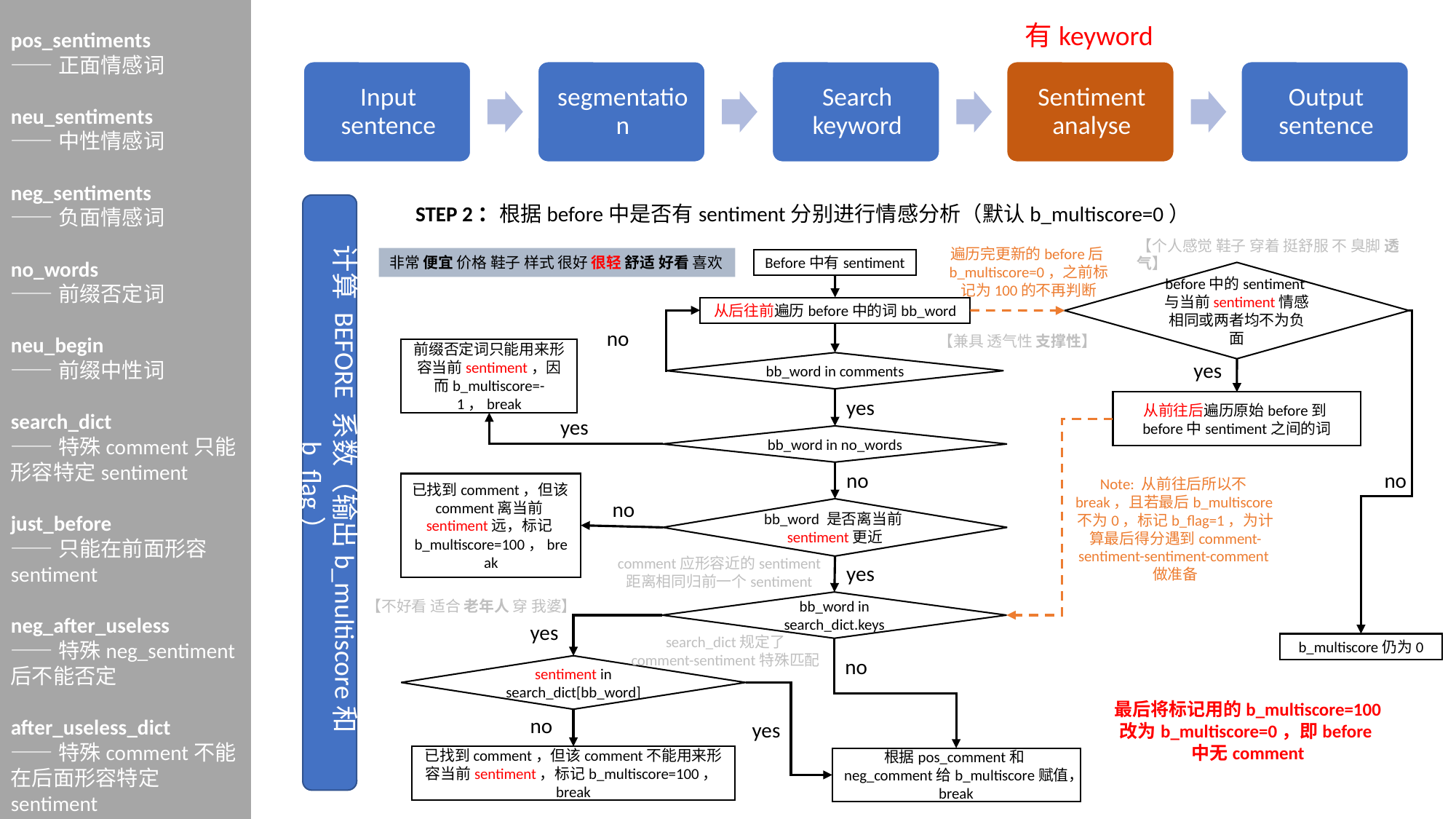

pos_sentiments
——正面情感词

neu_sentiments
——中性情感词

neg_sentiments
——负面情感词

no_words
——前缀否定词

neu_begin
——前缀中性词

search_dict
——特殊comment只能形容特定sentiment

just_before
——只能在前面形容sentiment

neg_after_useless
——特殊neg_sentiment后不能否定

after_useless_dict
——特殊comment不能在后面形容特定sentiment

有keyword
Input sentence

segmentation

Search keyword

Sentiment analyse

Output sentence
计算 BEFORE 系数（输出b_multiscore和b_flag）
STEP 2：根据before中是否有sentiment分别进行情感分析（默认b_multiscore=0）
【个人感觉 鞋子 穿着 挺舒服 不 臭脚 透气】
遍历完更新的before后b_multiscore=0，之前标记为100的不再判断
非常 便宜 价格 鞋子 样式 很好 很轻 舒适 好看 喜欢
Before中有sentiment
before中的sentiment与当前sentiment情感相同或两者均不为负面
从后往前遍历before中的词bb_word
no
【兼具 透气性 支撑性】
前缀否定词只能用来形容当前sentiment，因而b_multiscore=-1，break
yes
bb_word in comments
yes
从前往后遍历原始before到before中sentiment之间的词
yes
bb_word in no_words
no
no
已找到comment，但该comment离当前sentiment远，标记b_multiscore=100，break
Note: 从前往后所以不break，且若最后b_multiscore不为0，标记b_flag=1，为计算最后得分遇到comment-sentiment-sentiment-comment做准备
no
bb_word 是否离当前sentiment更近
yes
comment应形容近的sentiment
距离相同归前一个sentiment
【不好看 适合 老年人 穿 我婆】
bb_word in search_dict.keys
yes
b_multiscore仍为0
search_dict规定了
comment-sentiment特殊匹配
no
sentiment in search_dict[bb_word]
最后将标记用的b_multiscore=100改为b_multiscore=0，即before中无comment
no
yes
已找到comment，但该comment不能用来形容当前sentiment，标记b_multiscore=100，break
根据pos_comment和neg_comment给b_multiscore赋值，break